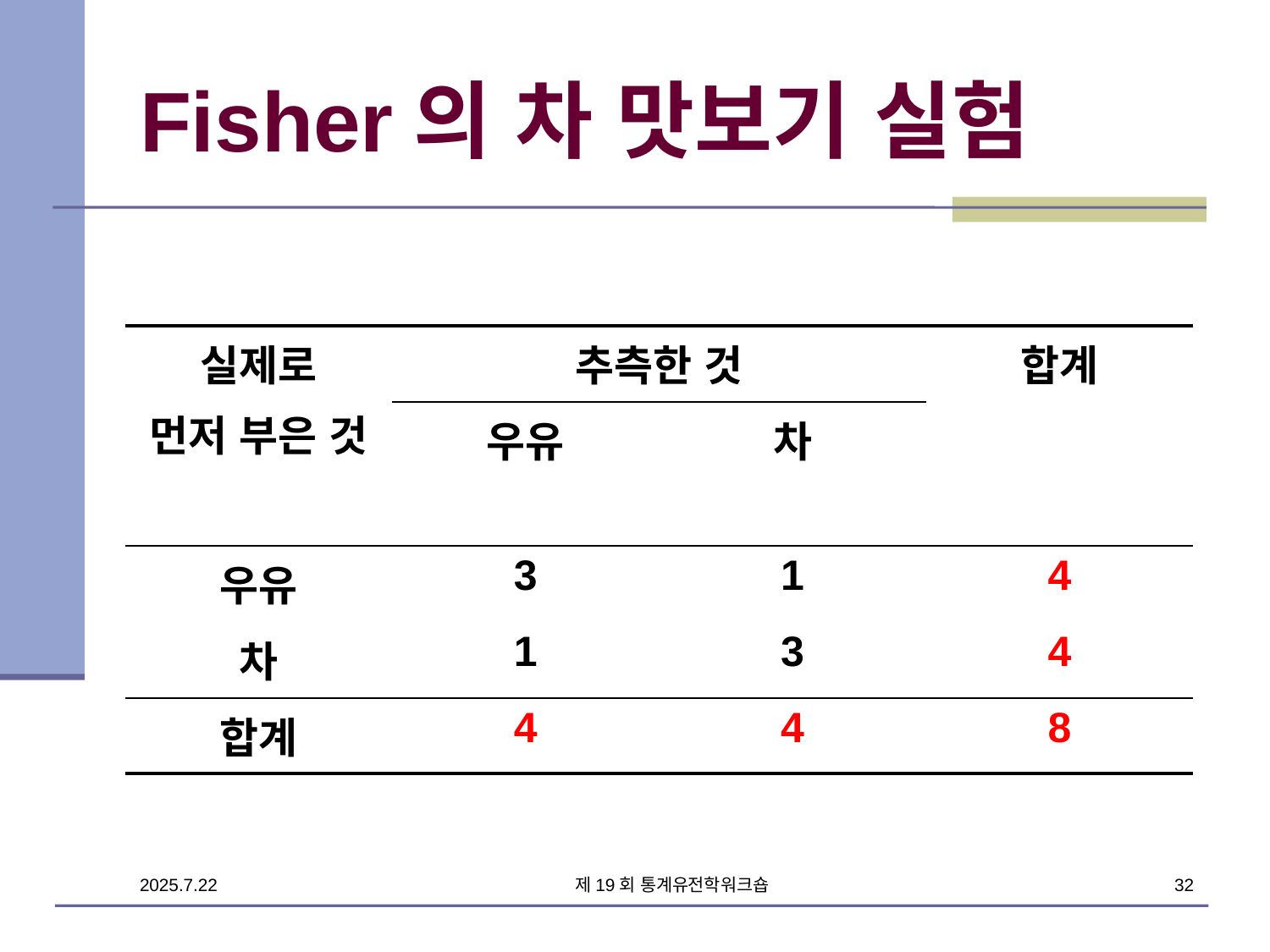

# Fisher의 차 맛보기 실험
| 실제로 먼저 부은 것 | 추측한 것 |  | 합계 |
| --- | --- | --- | --- |
|  | 우유 | 차 |  |
| 우유 | 3 | 1 | 4 |
| 차 | 1 | 3 | 4 |
| 합계 | 4 | 4 | 8 |
제19회 통계유전학워크숍
32
2025.7.22